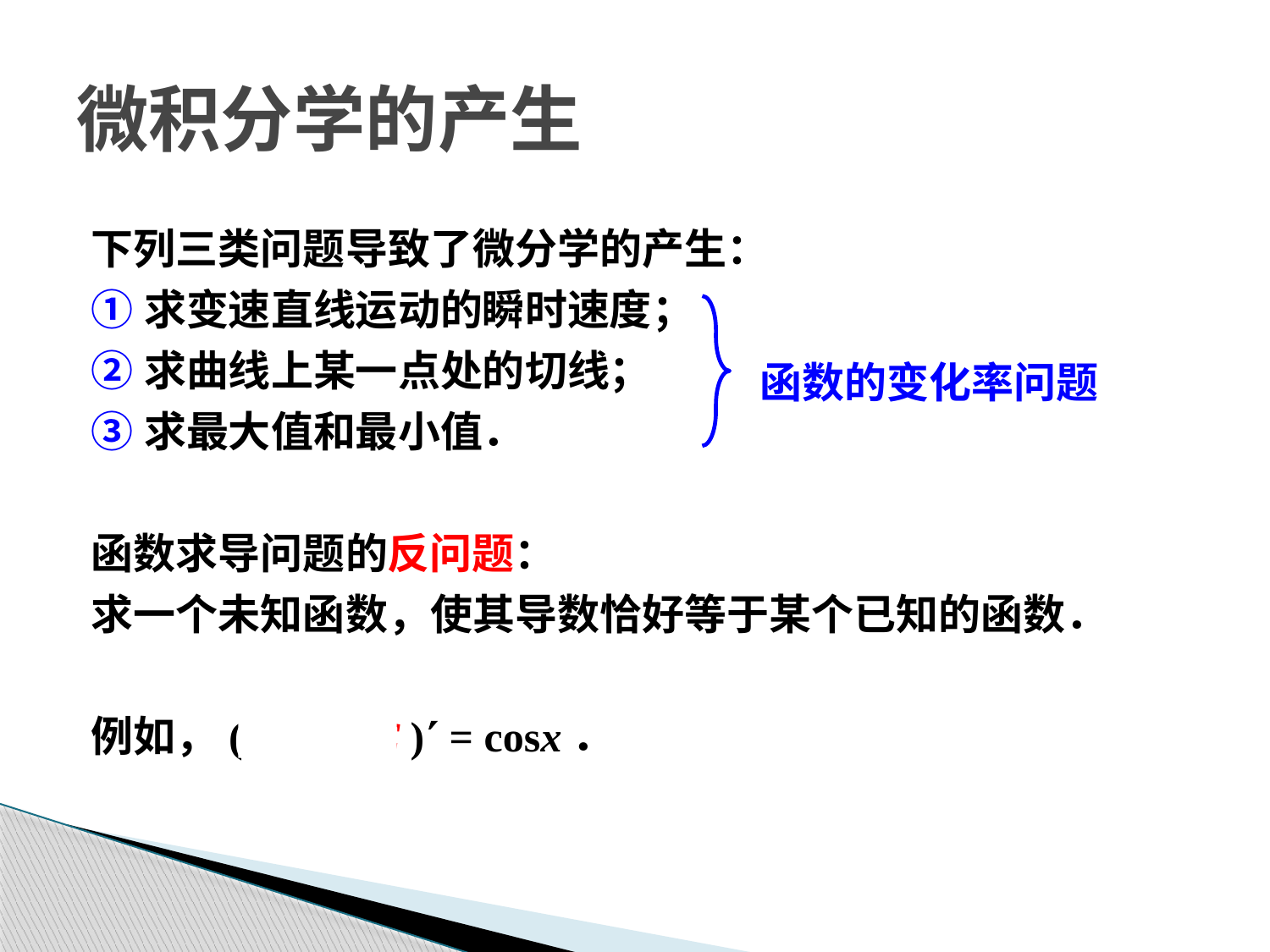

# 微积分学的产生
下列三类问题导致了微分学的产生：
①求变速直线运动的瞬时速度；
②求曲线上某一点处的切线；
③求最大值和最小值．

函数求导问题的反问题：
求一个未知函数，使其导数恰好等于某个已知的函数．

例如，( sinx + C )′ = cosx．

函数的变化率问题